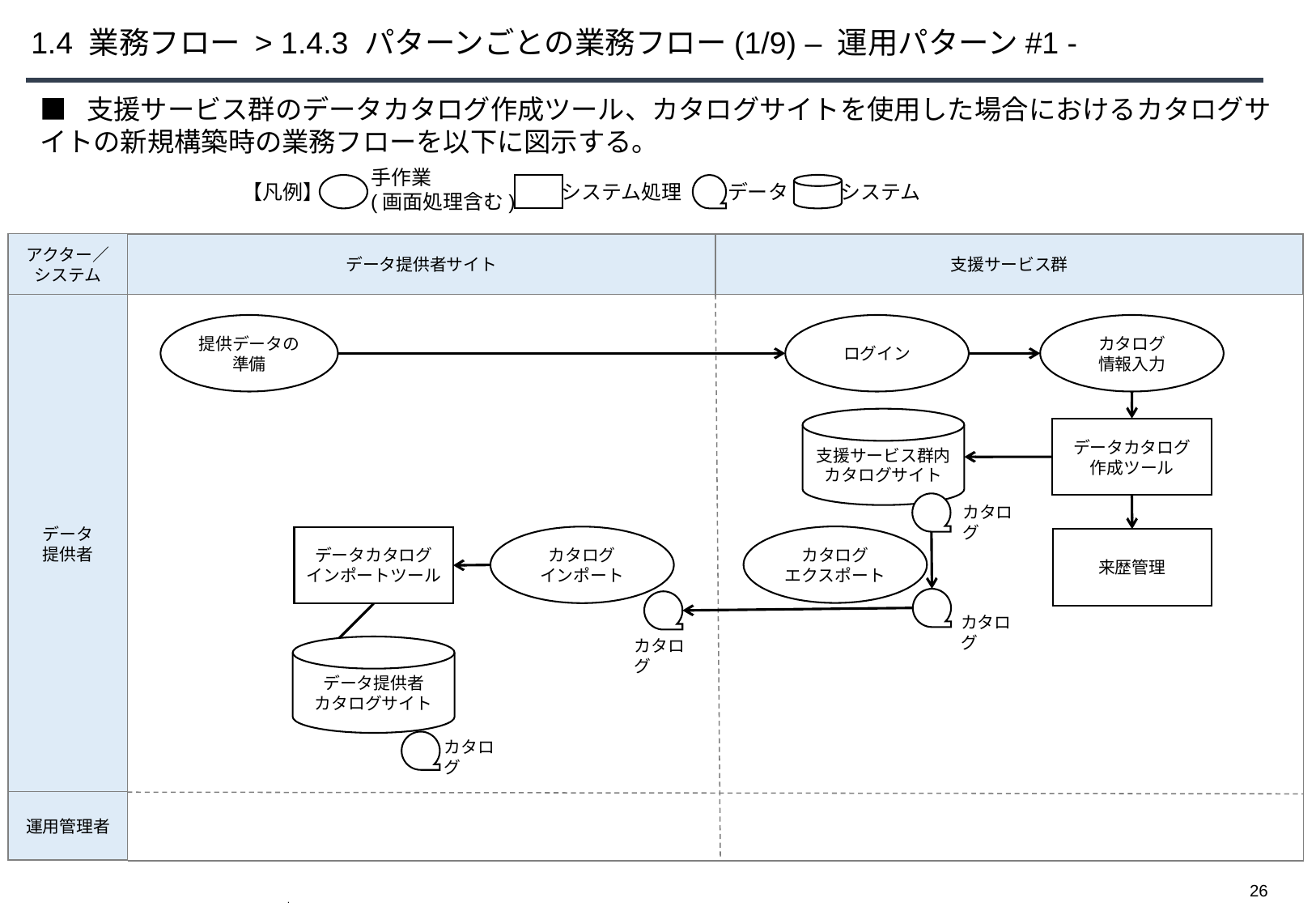

# 1.4 業務フロー > 1.4.3 パターンごとの業務フロー(1/9) – 運用パターン#1 -
■ 支援サービス群のデータカタログ作成ツール、カタログサイトを使用した場合におけるカタログサイトの新規構築時の業務フローを以下に図示する。
手作業
(画面処理含む)
【凡例】
システム処理
データ
システム

アクター／
システム
支援サービス群
データ提供者サイト
データ
提供者
提供データの準備
ログイン
カタログ
情報入力
支援サービス群内カタログサイト
データカタログ
作成ツール

カタログ
カタログ
エクスポート
カタログ
インポート
データカタログ
インポートツール
来歴管理

カタログ
カタログ
データ提供者
カタログサイト
カタログ

運用管理者